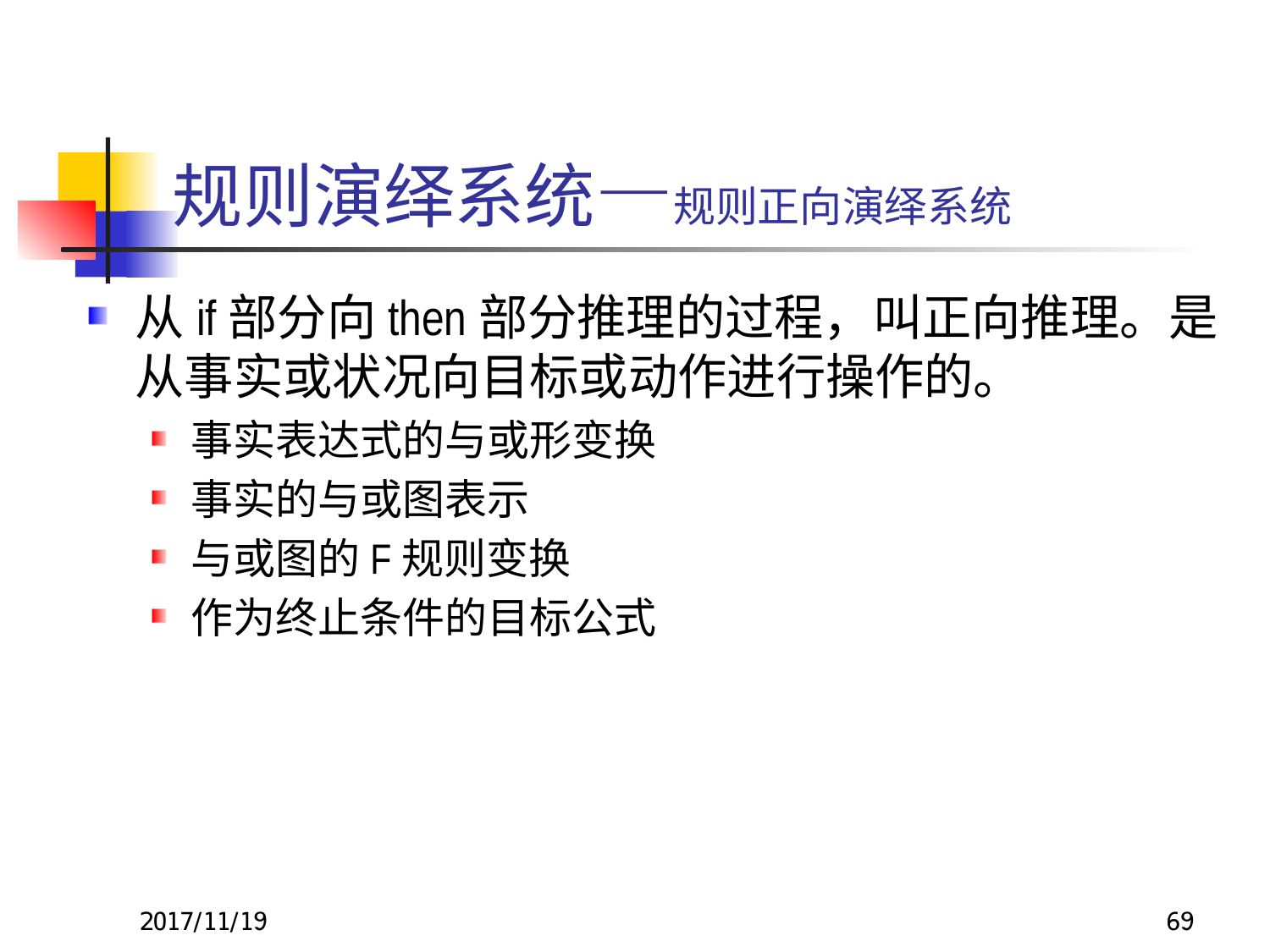

# 规则演绎系统—规则正向演绎系统
从if部分向then部分推理的过程，叫正向推理。是从事实或状况向目标或动作进行操作的。
事实表达式的与或形变换
事实的与或图表示
与或图的F规则变换
作为终止条件的目标公式
2017/11/19
69